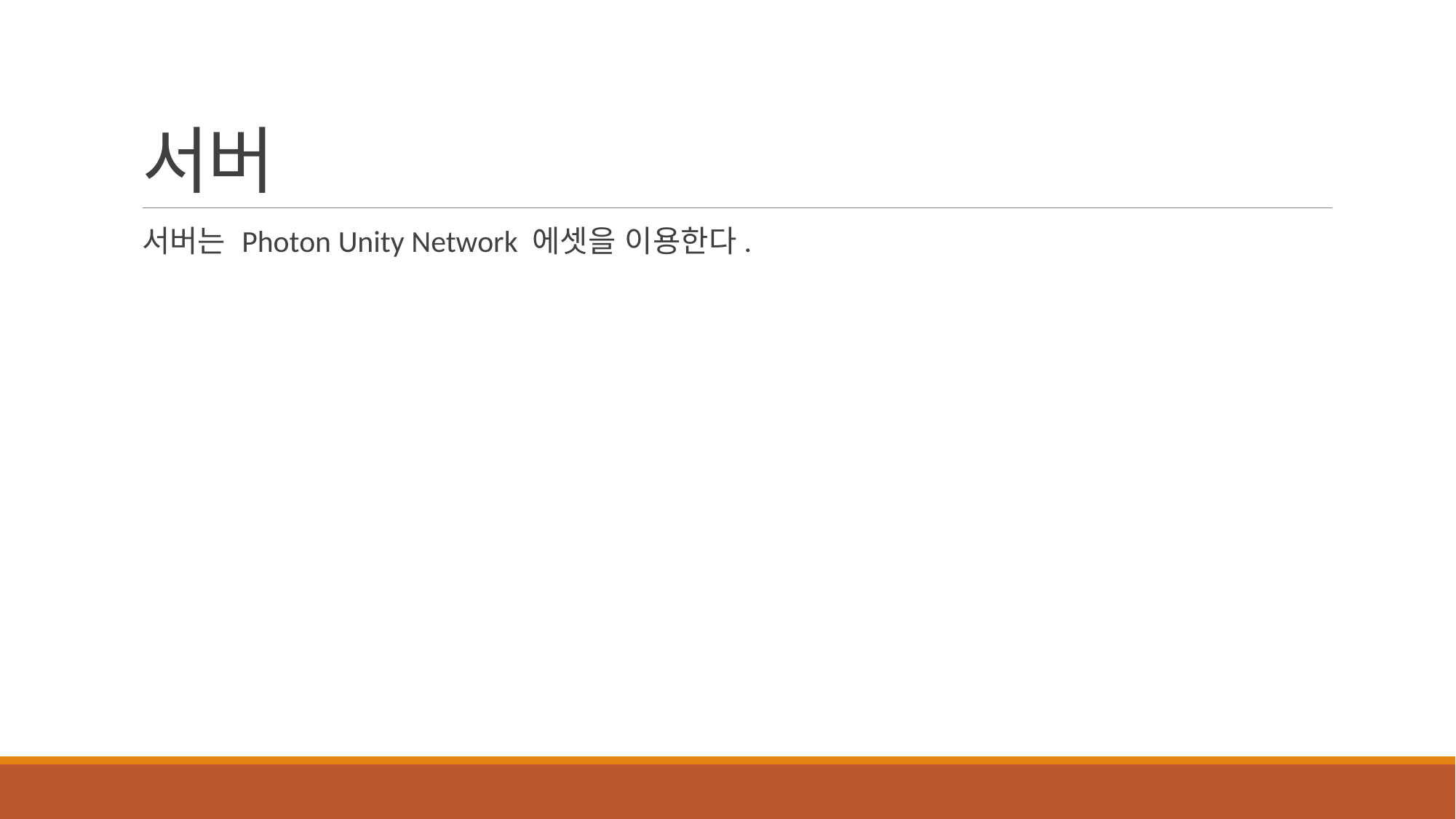

# 서버
서버는 Photon Unity Network 에셋을 이용한다.